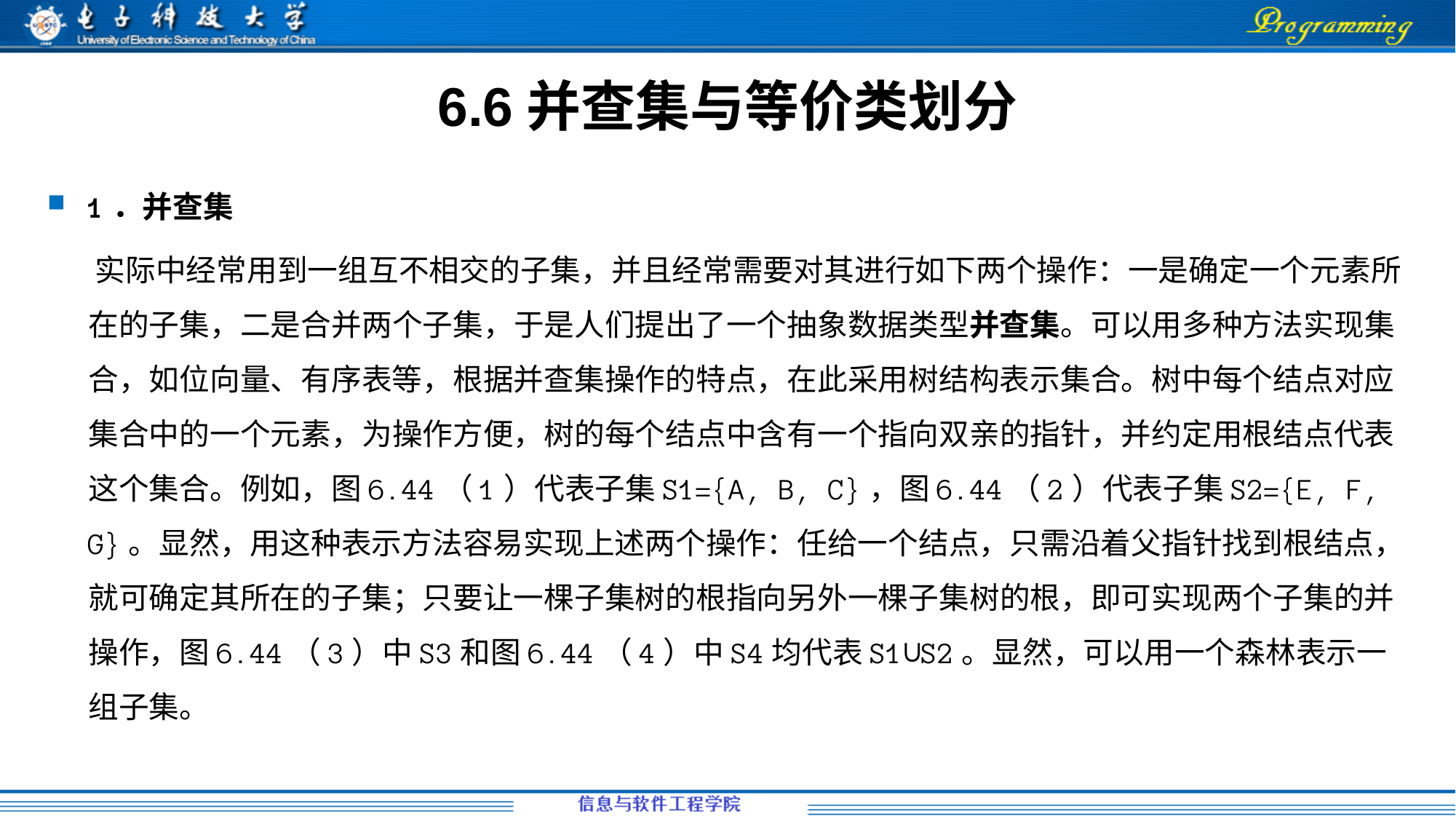

# 6.6并查集与等价类划分
1．并查集
      实际中经常用到一组互不相交的子集，并且经常需要对其进行如下两个操作：一是确定一个元素所在的子集，二是合并两个子集，于是人们提出了一个抽象数据类型并查集。可以用多种方法实现集合，如位向量、有序表等，根据并查集操作的特点，在此采用树结构表示集合。树中每个结点对应集合中的一个元素，为操作方便，树的每个结点中含有一个指向双亲的指针，并约定用根结点代表这个集合。例如，图6.44（1）代表子集S1={A, B, C}，图6.44（2）代表子集S2={E, F, G}。显然，用这种表示方法容易实现上述两个操作：任给一个结点，只需沿着父指针找到根结点，就可确定其所在的子集；只要让一棵子集树的根指向另外一棵子集树的根，即可实现两个子集的并操作，图6.44（3）中S3和图6.44（4）中S4均代表S1∪S2。显然，可以用一个森林表示一组子集。